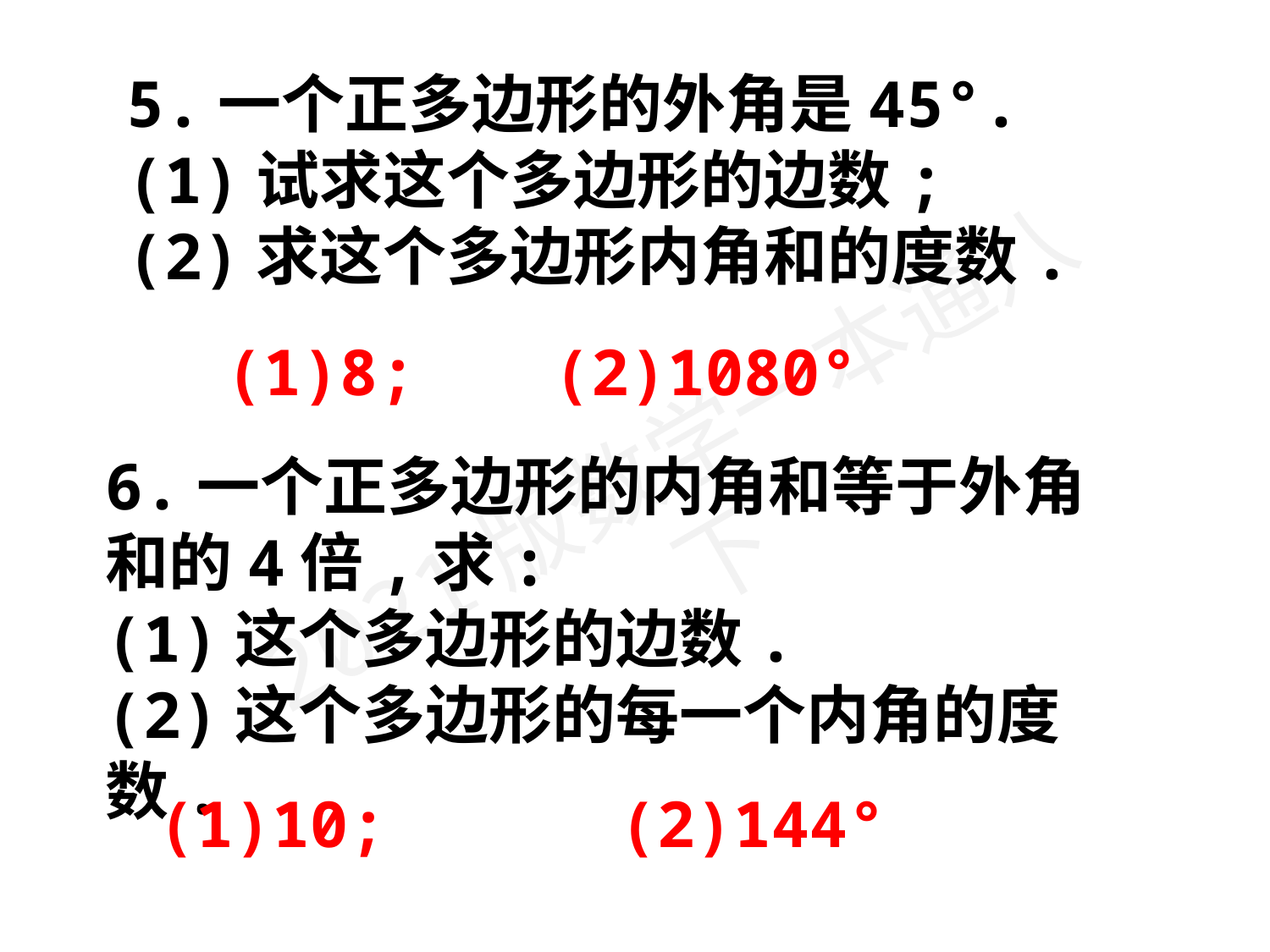

5.一个正多边形的外角是45°.
(1)试求这个多边形的边数;
(2)求这个多边形内角和的度数.
(2)1080°
(1)8;
6.一个正多边形的内角和等于外角和的4倍,求:
(1)这个多边形的边数.
(2)这个多边形的每一个内角的度数.
(2)144°
(1)10;